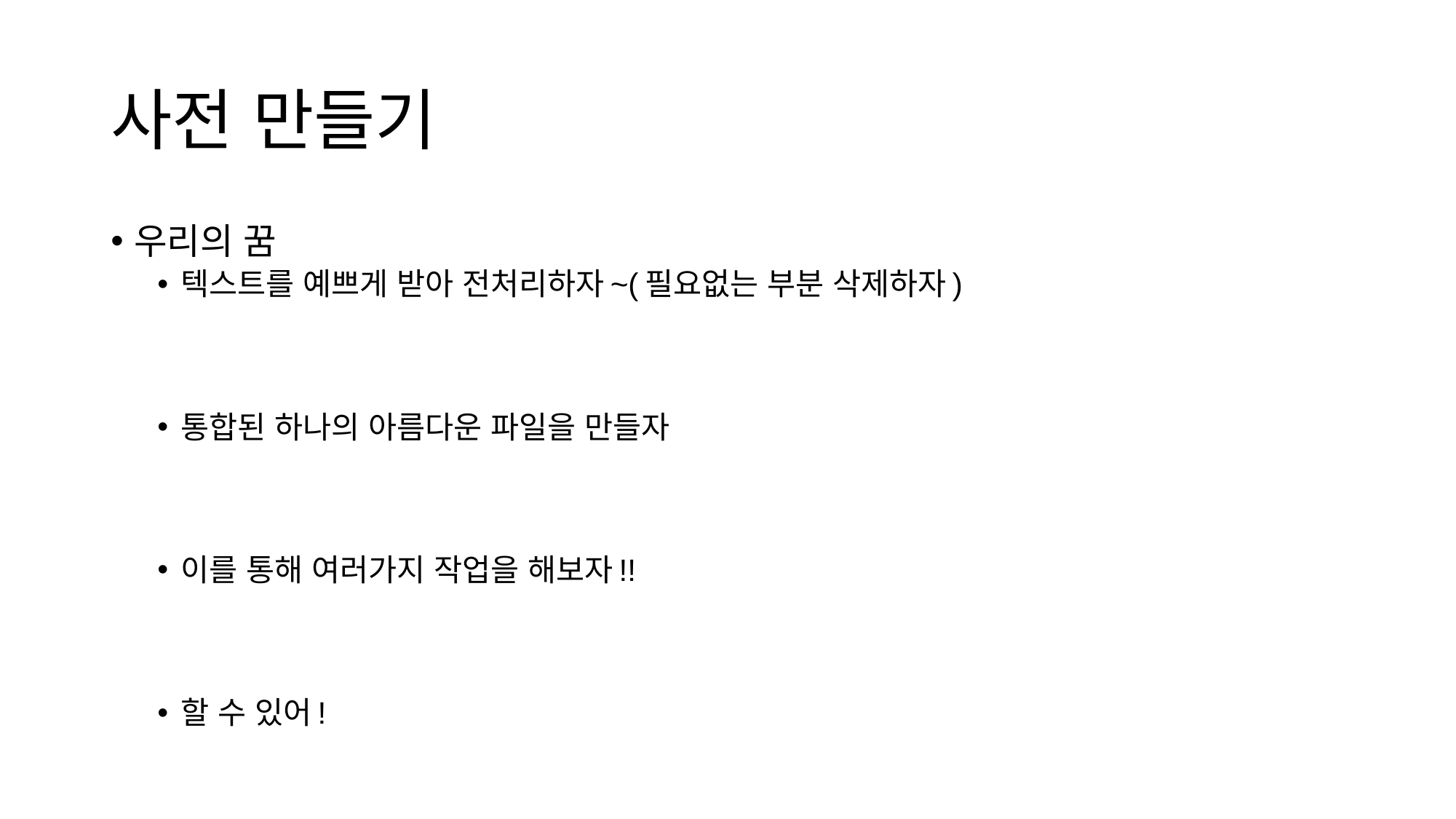

# 사전 만들기
우리의 꿈
텍스트를 예쁘게 받아 전처리하자~(필요없는 부분 삭제하자)

통합된 하나의 아름다운 파일을 만들자

이를 통해 여러가지 작업을 해보자!!

할 수 있어!